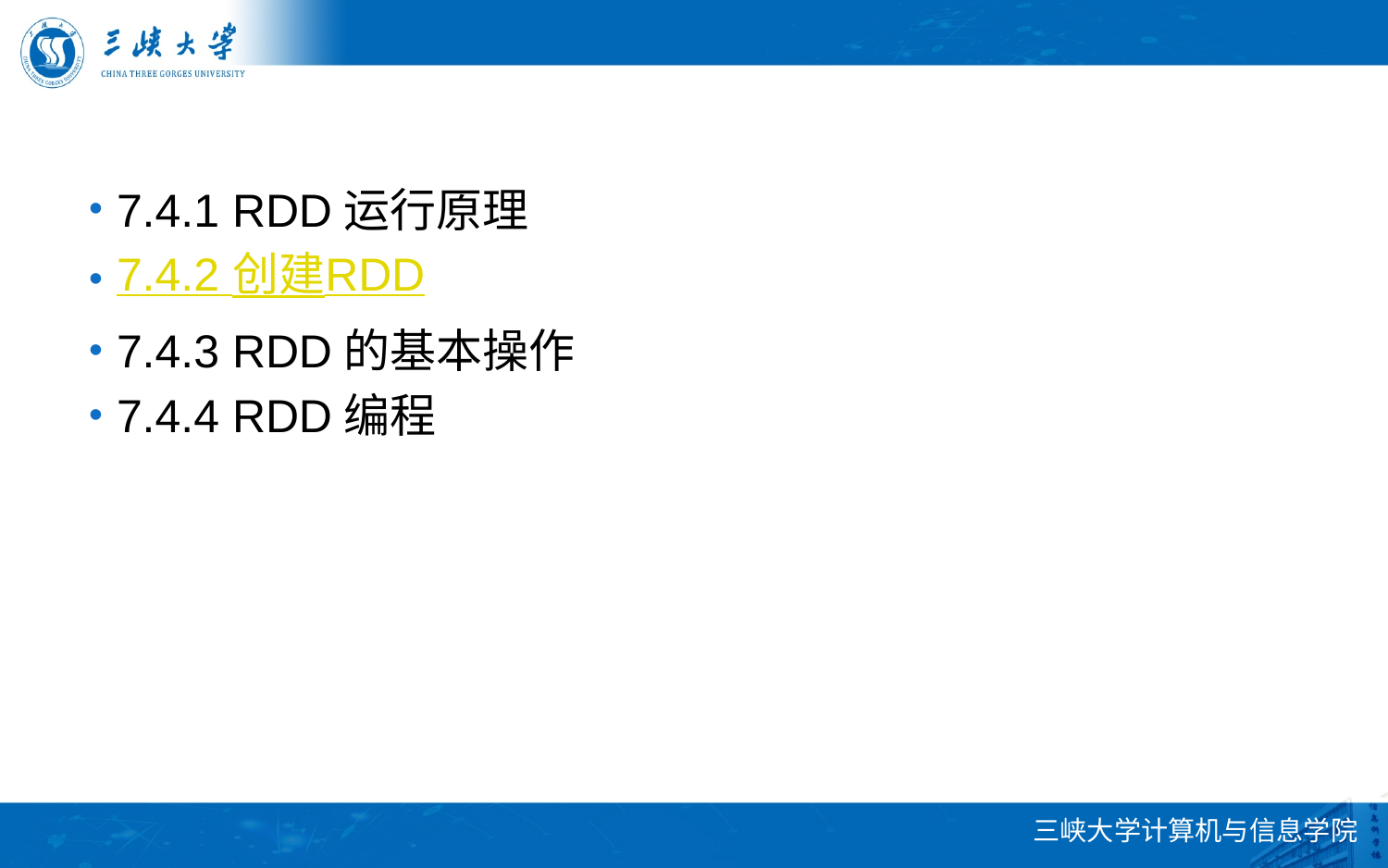

7.4 Spark RDD（弹性分布式数据集）
# 7.4.1 RDD运行原理
7.4.2 创建RDD
7.4.3 RDD的基本操作
7.4.4 RDD编程